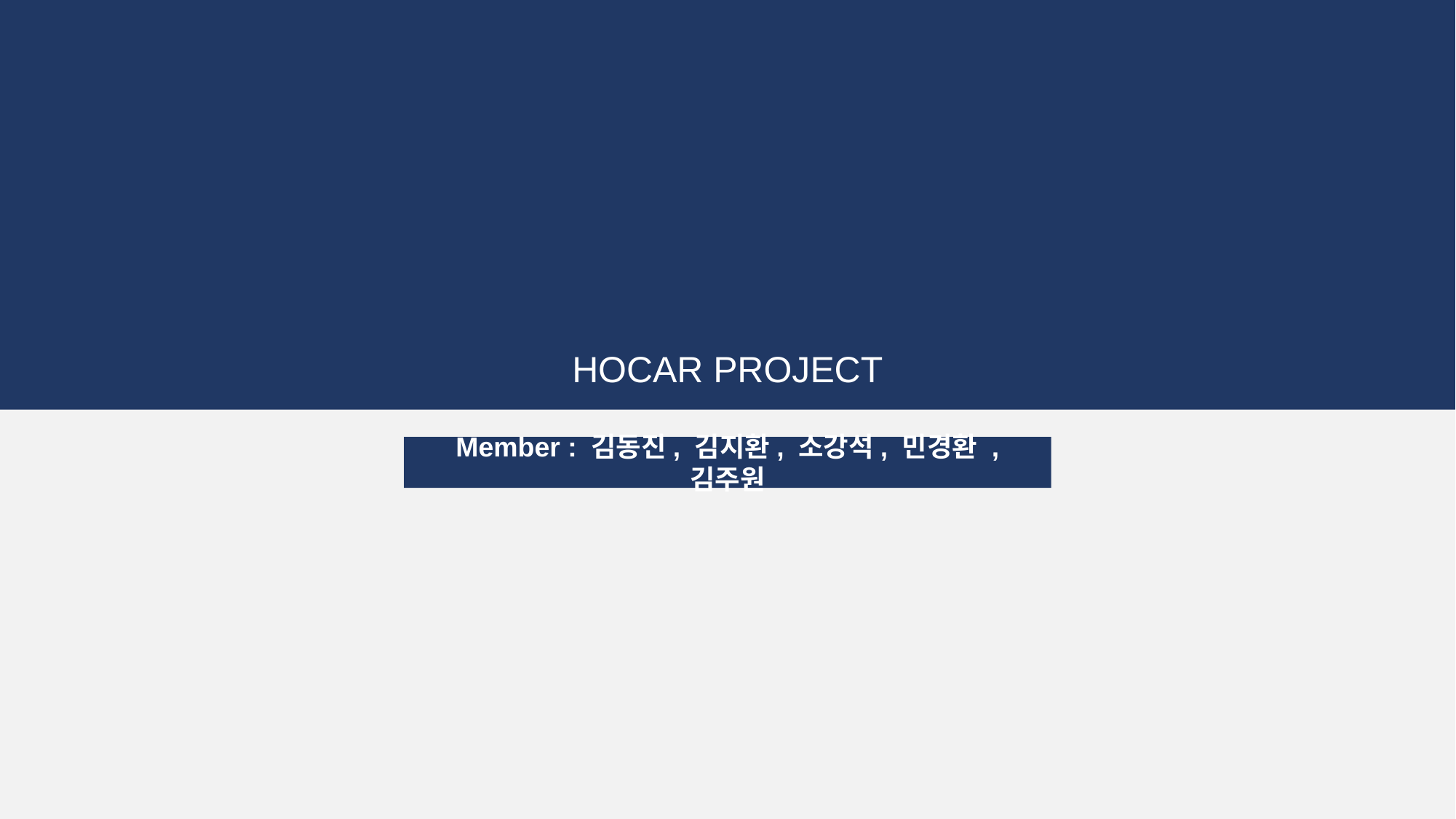

HOCAR PROJECT
Member : 김동진, 김지환, 소강석, 민경환 , 김주원